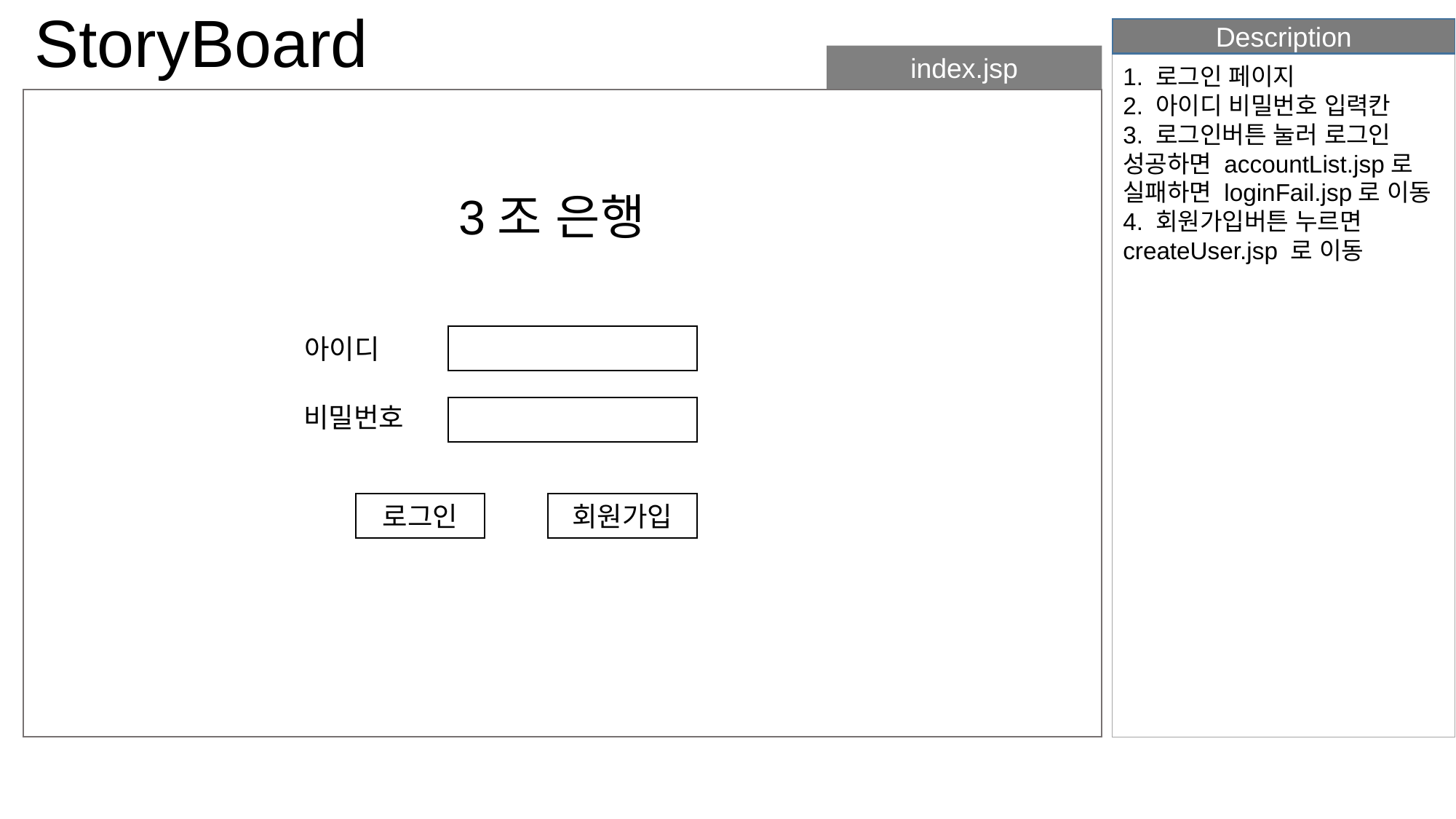

# StoryBoard

Description
index.jsp

1. 로그인 페이지
2. 아이디 비밀번호 입력칸
3. 로그인버튼 눌러 로그인 성공하면 accountList.jsp로
실패하면 loginFail.jsp로 이동
4. 회원가입버튼 누르면 createUser.jsp 로 이동

3조 은행
아이디

비밀번호

로그인
회원가입